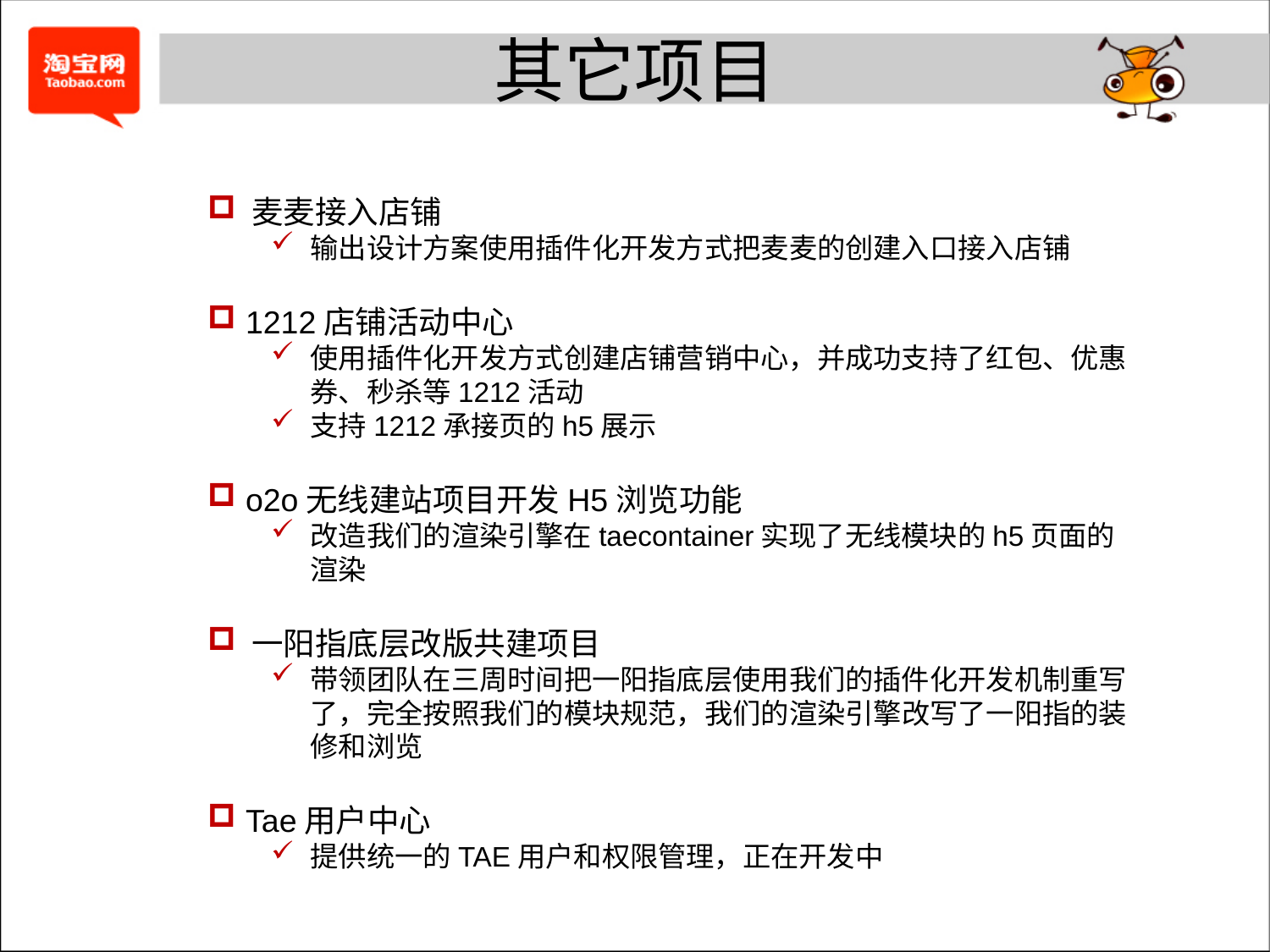

# 其它项目
 麦麦接入店铺
输出设计方案使用插件化开发方式把麦麦的创建入口接入店铺

 1212店铺活动中心
使用插件化开发方式创建店铺营销中心，并成功支持了红包、优惠券、秒杀等1212活动
支持1212承接页的h5展示

 o2o无线建站项目开发H5浏览功能
改造我们的渲染引擎在taecontainer实现了无线模块的h5页面的渲染

 一阳指底层改版共建项目
带领团队在三周时间把一阳指底层使用我们的插件化开发机制重写了，完全按照我们的模块规范，我们的渲染引擎改写了一阳指的装修和浏览

 Tae用户中心
提供统一的TAE用户和权限管理，正在开发中